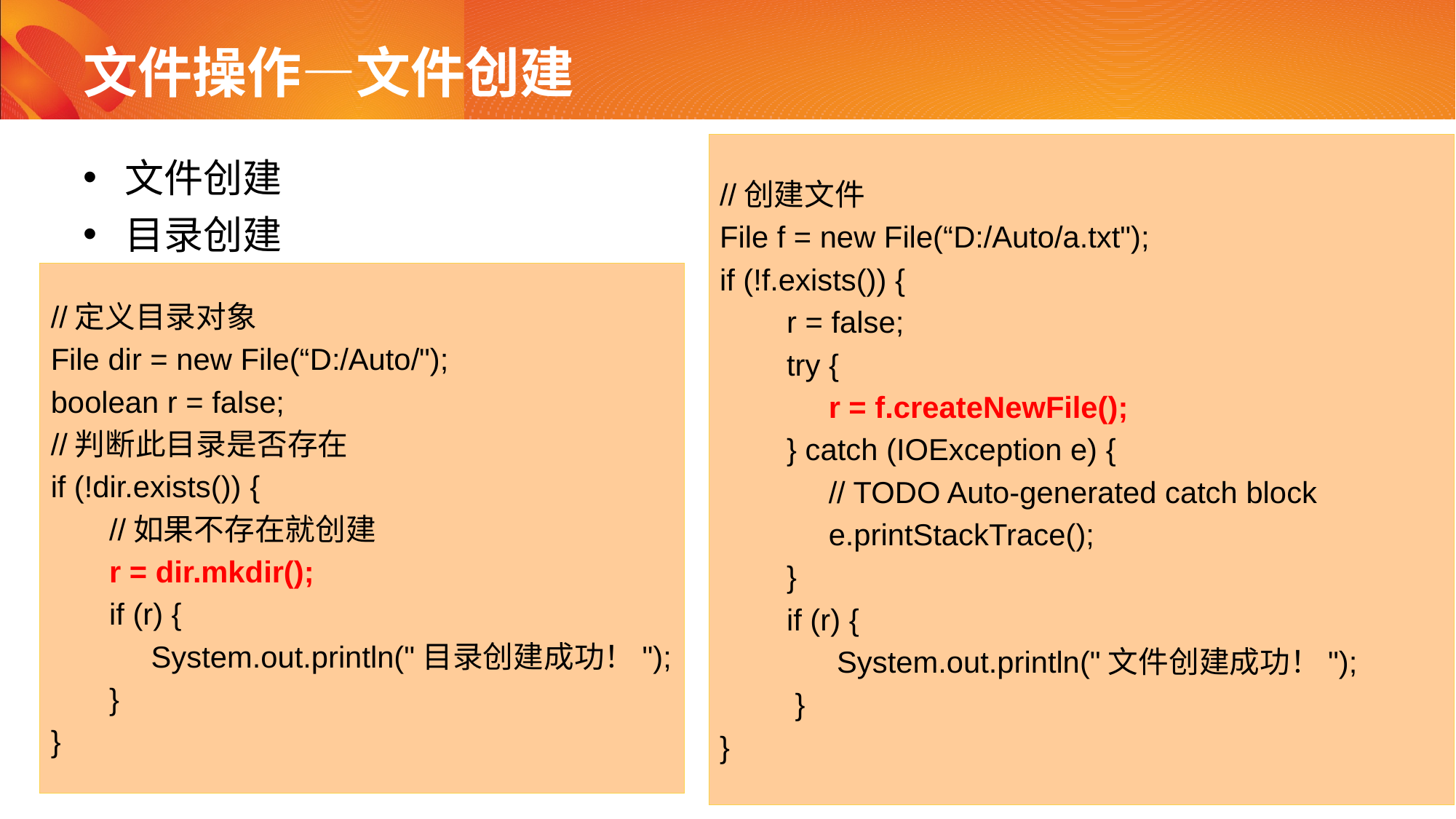

# 文件操作—文件创建
//创建文件
File f = new File(“D:/Auto/a.txt");
if (!f.exists()) {
        r = false;
        try {
             r = f.createNewFile();
        } catch (IOException e) {
             // TODO Auto-generated catch block
             e.printStackTrace();
        }
        if (r) {
              System.out.println("文件创建成功！");
         }
}
文件创建
目录创建
//定义目录对象
File dir = new File(“D:/Auto/");
boolean r = false;
//判断此目录是否存在
if (!dir.exists()) {
       //如果不存在就创建
       r = dir.mkdir();
       if (r) {
            System.out.println("目录创建成功！");
       }
}